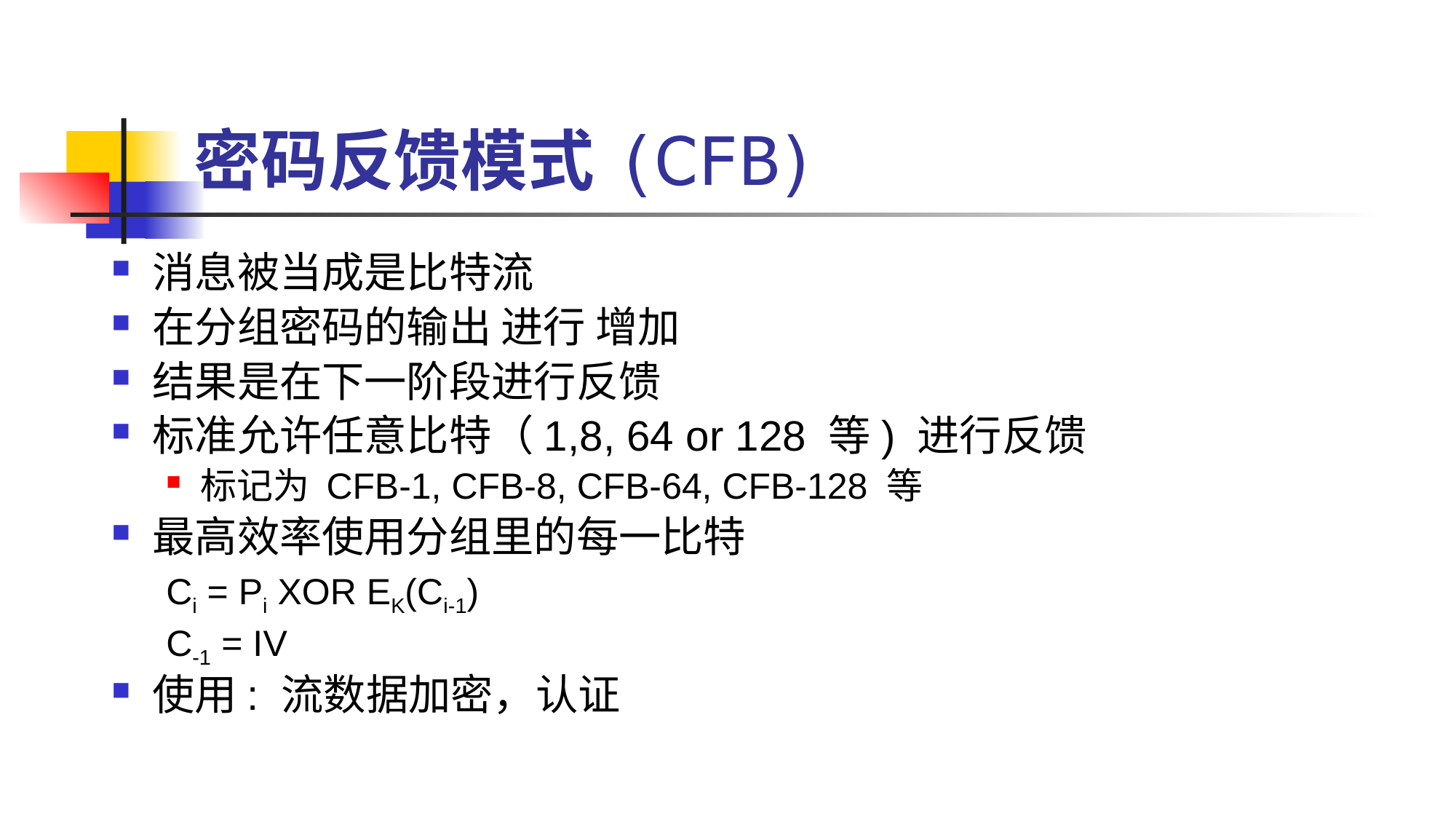

# 密码反馈模式 (CFB)
消息被当成是比特流
在分组密码的输出 进行 增加
结果是在下一阶段进行反馈
标准允许任意比特（1,8, 64 or 128 等) 进行反馈
标记为 CFB-1, CFB-8, CFB-64, CFB-128 等
最高效率使用分组里的每一比特
Ci = Pi XOR EK(Ci-1)
C-1 = IV
使用: 流数据加密，认证